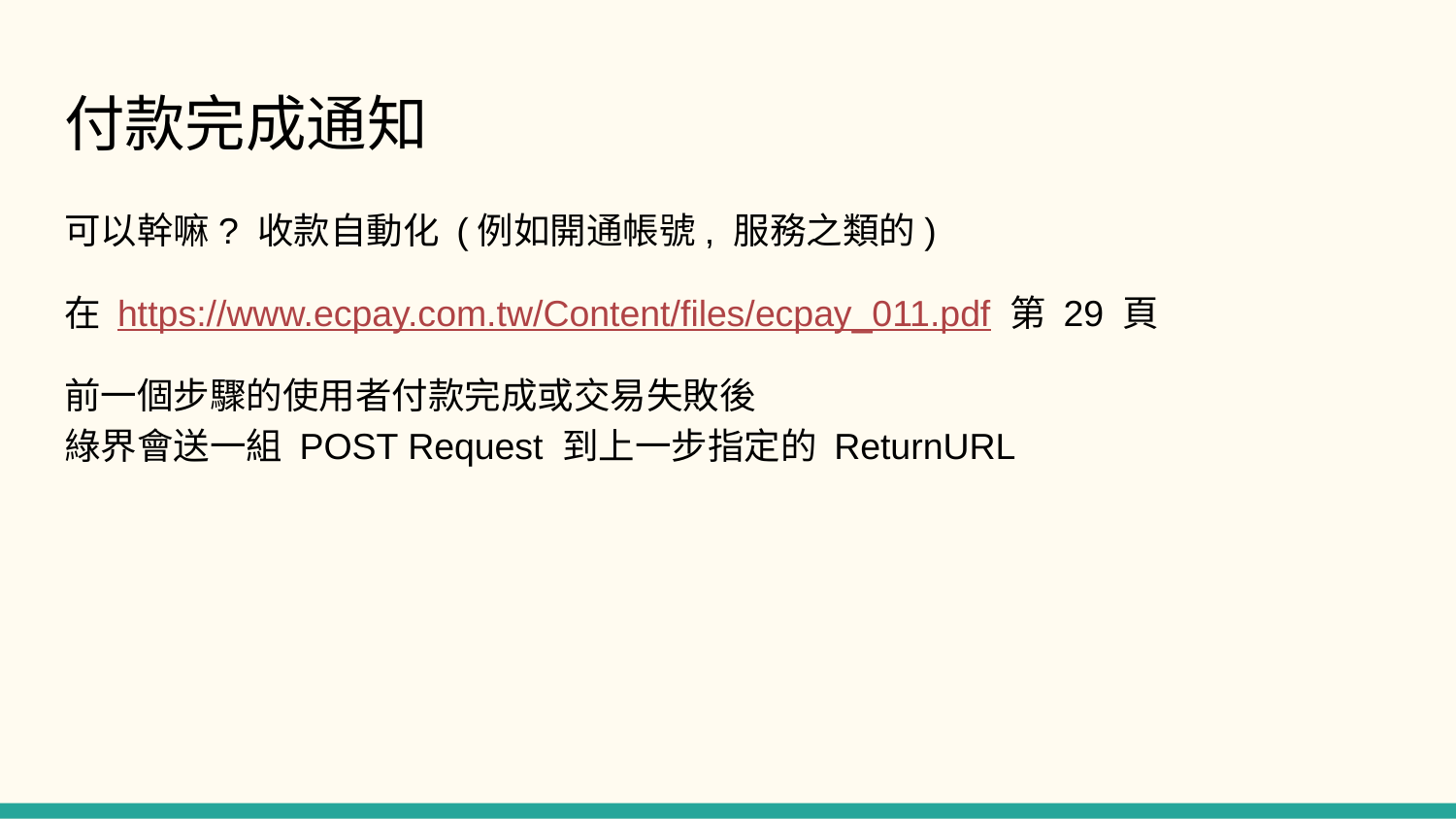

# 付款完成通知
可以幹嘛? 收款自動化 (例如開通帳號, 服務之類的)
在 https://www.ecpay.com.tw/Content/files/ecpay_011.pdf 第 29 頁
前一個步驟的使用者付款完成或交易失敗後
綠界會送一組 POST Request 到上一步指定的 ReturnURL